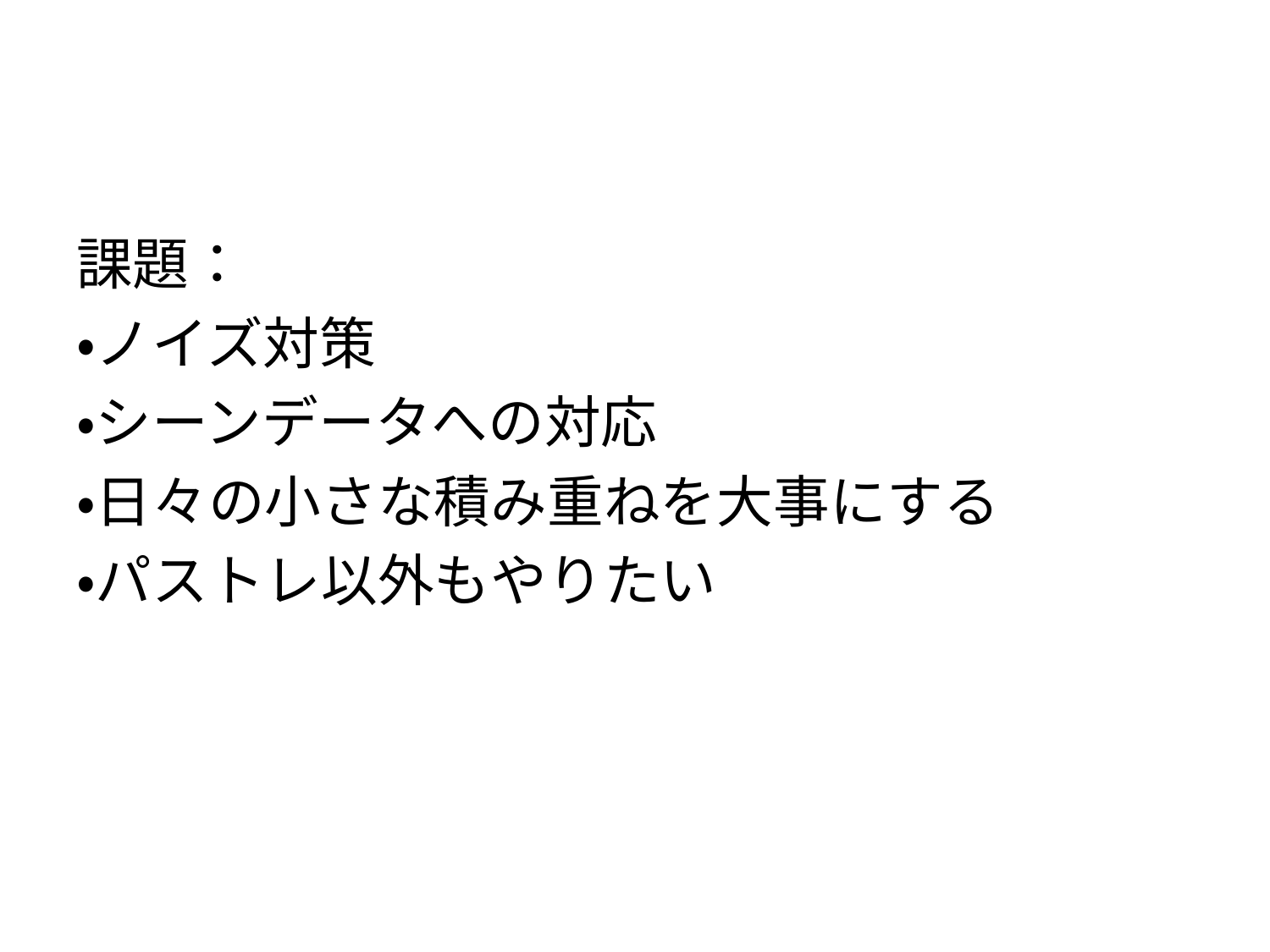

#
課題：
・ノイズ対策
・シーンデータへの対応
・日々の小さな積み重ねを大事にする
・パストレ以外もやりたい